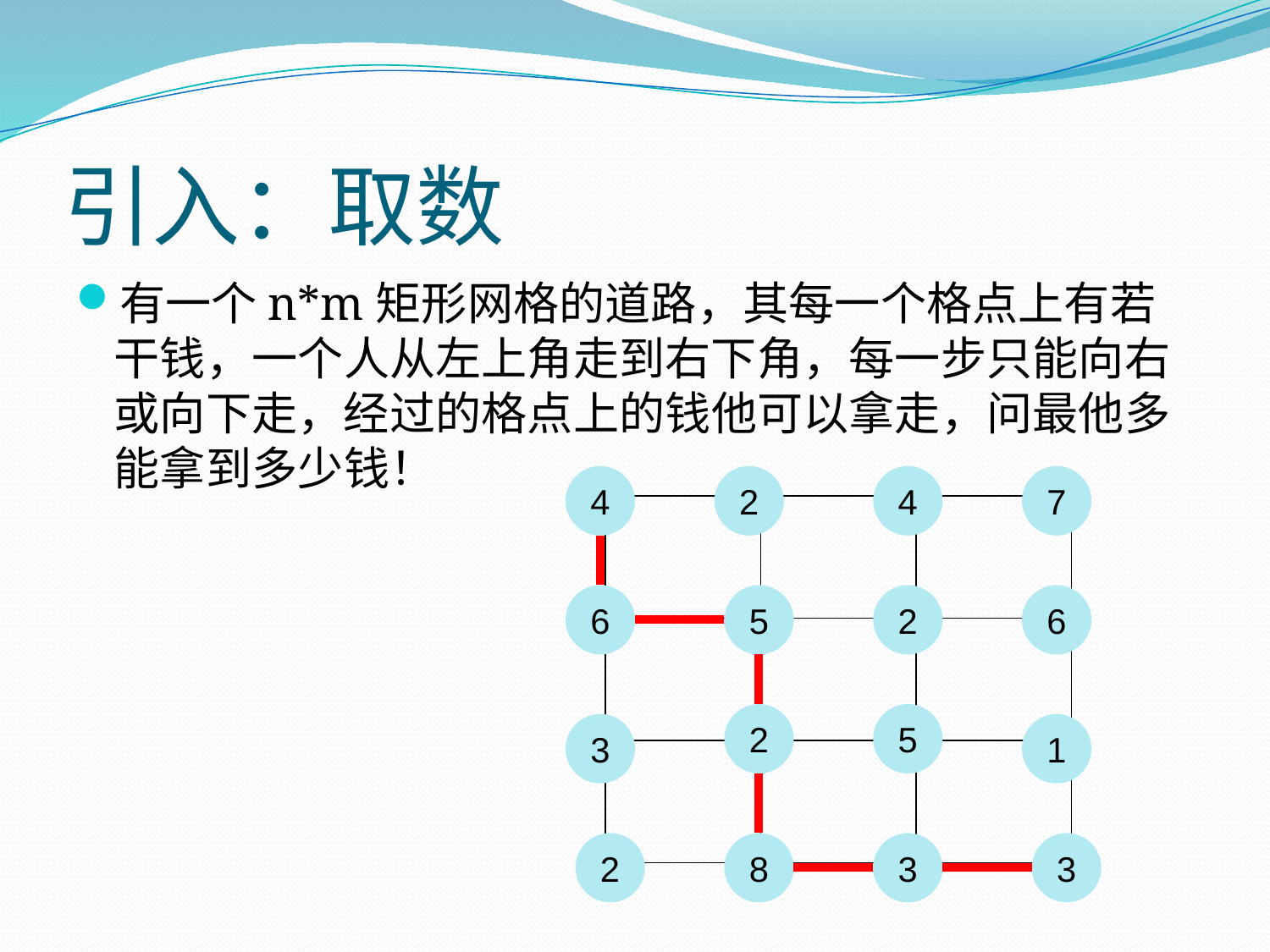

# 引入：取数
有一个n*m矩形网格的道路，其每一个格点上有若干钱，一个人从左上角走到右下角，每一步只能向右或向下走，经过的格点上的钱他可以拿走，问最他多能拿到多少钱！
4
2
4
7
|  |  |  |
| --- | --- | --- |
|  |  |  |
|  |  |  |
6
5
2
6
2
5
3
1
2
8
3
3